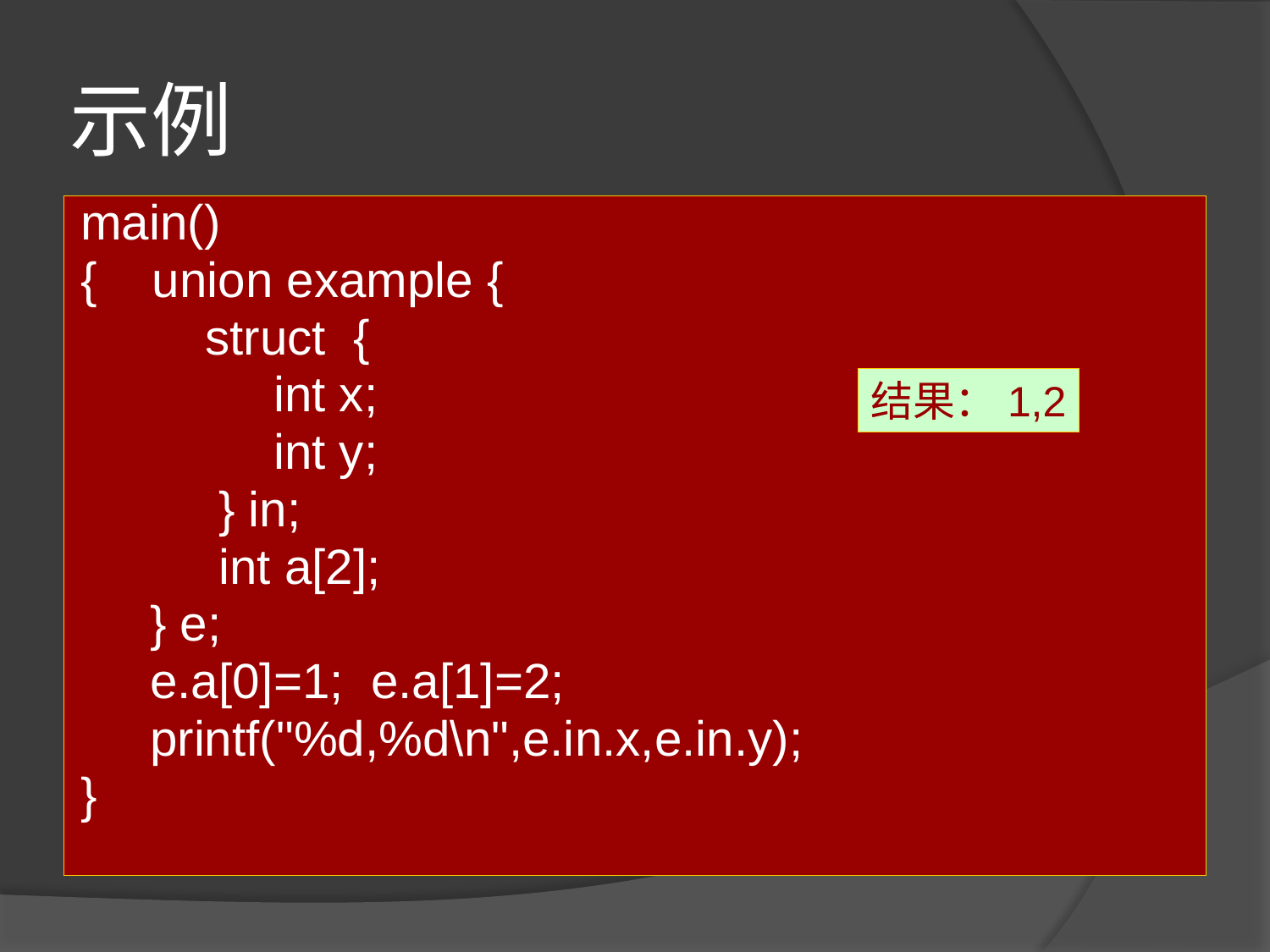

# 示例
main()
{    union example {
         struct  {
              int x;
              int y;
          } in;
          int a[2];
     } e;
     e.a[0]=1;  e.a[1]=2;
     printf("%d,%d\n",e.in.x,e.in.y);
}
结果：1,2